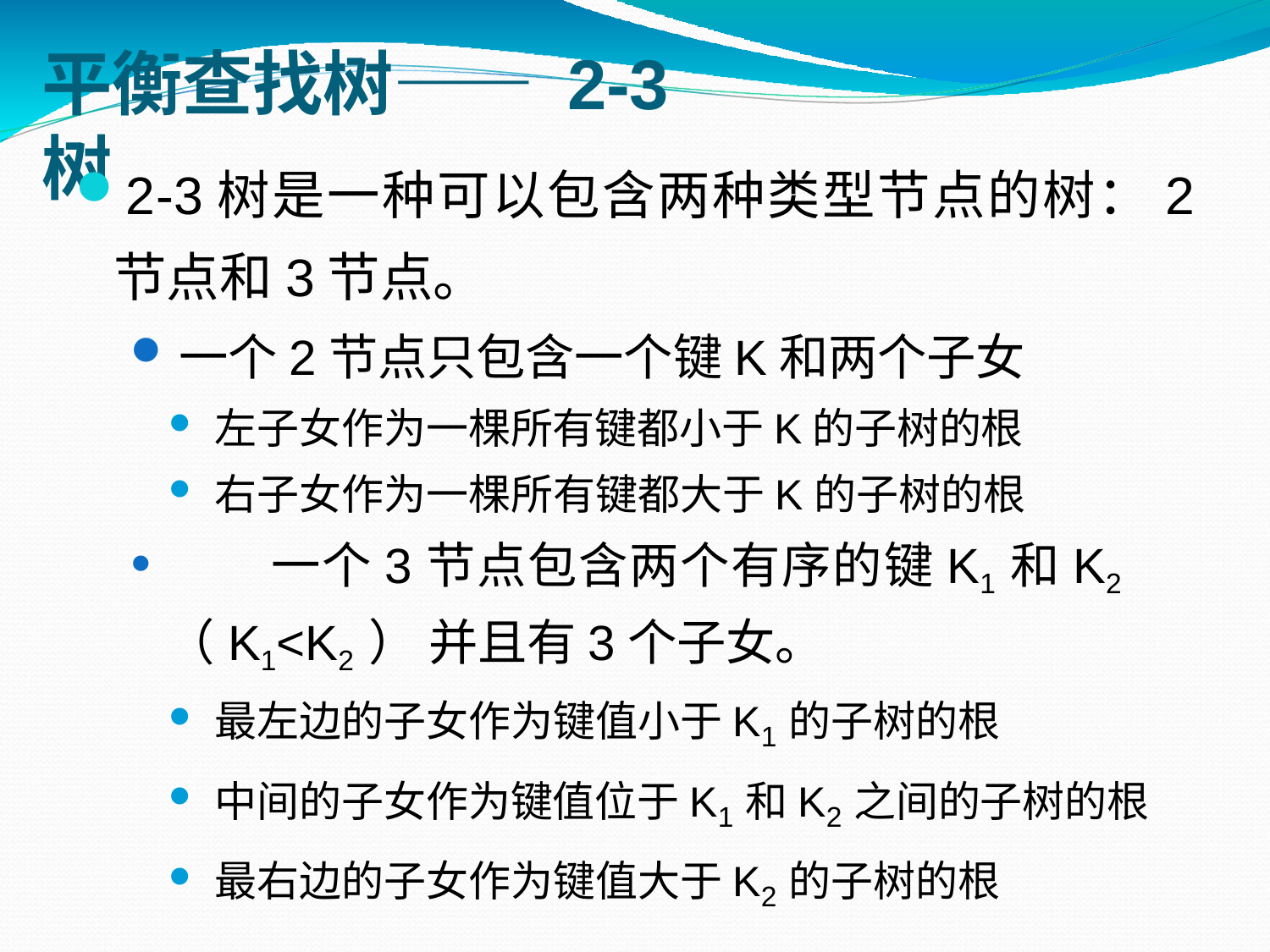

# 平衡查找树—— 2-3树
2-3树是一种可以包含两种类型节点的树：2
节点和3节点。
一个2节点只包含一个键K和两个子女
左子女作为一棵所有键都小于K的子树的根
右子女作为一棵所有键都大于K的子树的根
	一个3节点包含两个有序的键K1和K2（K1<K2） 并且有3个子女。
最左边的子女作为键值小于K1的子树的根
中间的子女作为键值位于K1和K2之间的子树的根
最右边的子女作为键值大于K2的子树的根